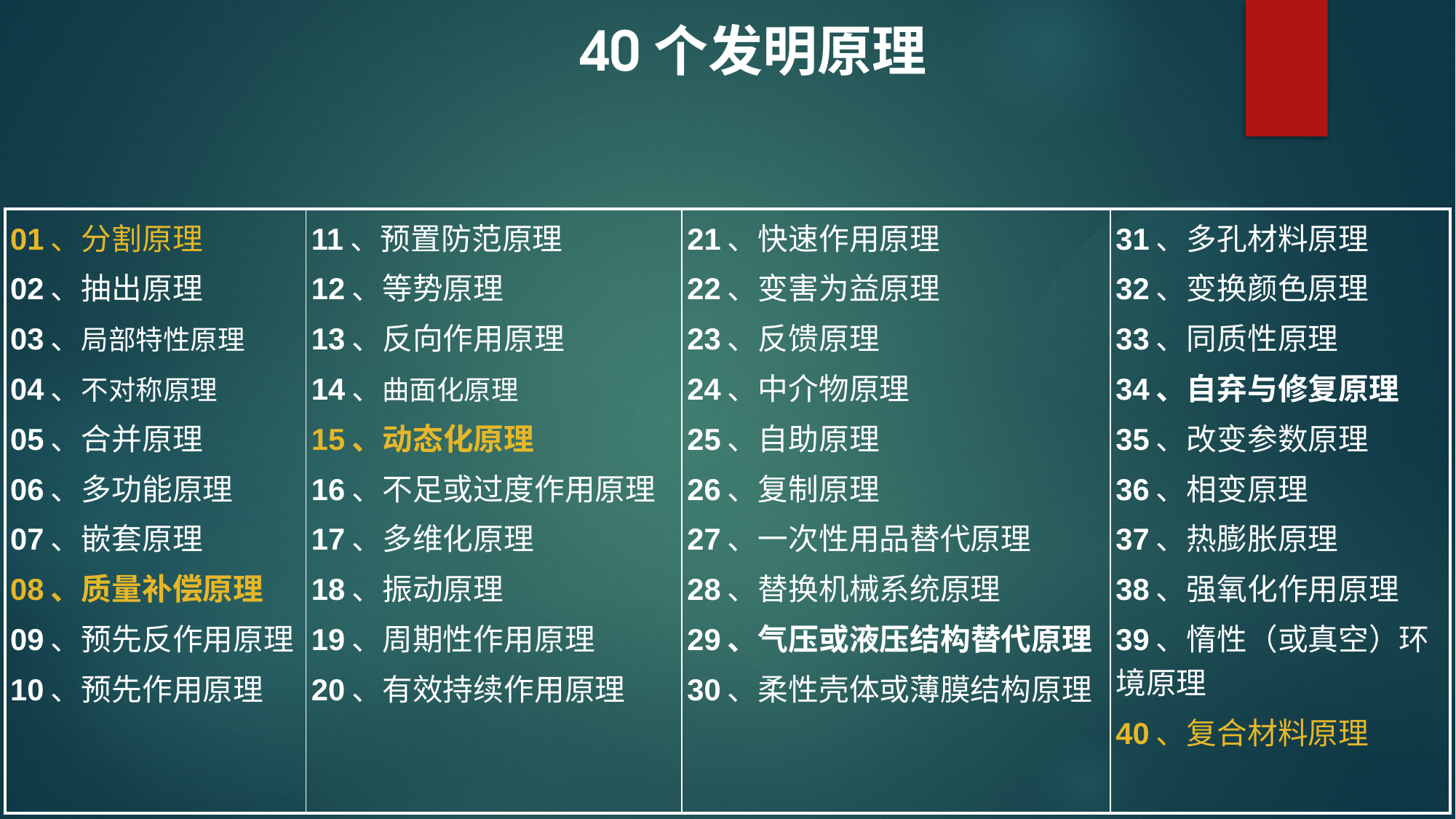

# 40个发明原理
| 01、分割原理 02、抽出原理 03、局部特性原理 04、不对称原理 05、合并原理 06、多功能原理 07、嵌套原理 08、质量补偿原理 09、预先反作用原理 10、预先作用原理 | 11、预置防范原理 12、等势原理 13、反向作用原理 14、曲面化原理 15、动态化原理 16、不足或过度作用原理 17、多维化原理 18、振动原理 19、周期性作用原理 20、有效持续作用原理 | 21、快速作用原理 22、变害为益原理 23、反馈原理 24、中介物原理 25、自助原理 26、复制原理 27、一次性用品替代原理 28、替换机械系统原理 29、气压或液压结构替代原理 30、柔性壳体或薄膜结构原理 | 31、多孔材料原理 32、变换颜色原理 33、同质性原理 34、自弃与修复原理 35、改变参数原理 36、相变原理 37、热膨胀原理 38、强氧化作用原理 39、惰性（或真空）环境原理 40、复合材料原理 |
| --- | --- | --- | --- |